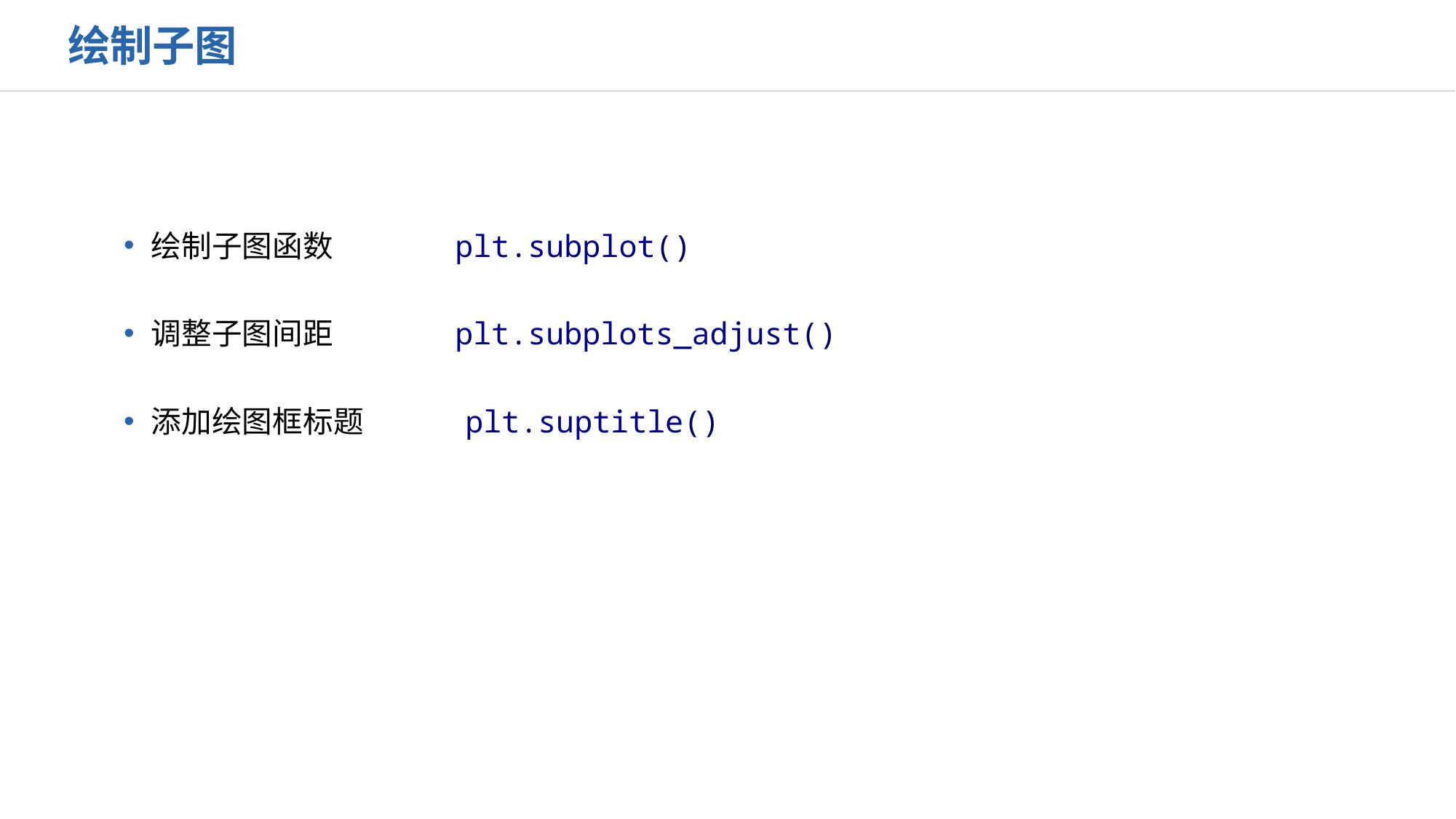

绘制子图

绘制子图函数                 plt.subplot()

调整子图间距                 plt.subplots_adjust()

添加绘图框标题              plt.suptitle()